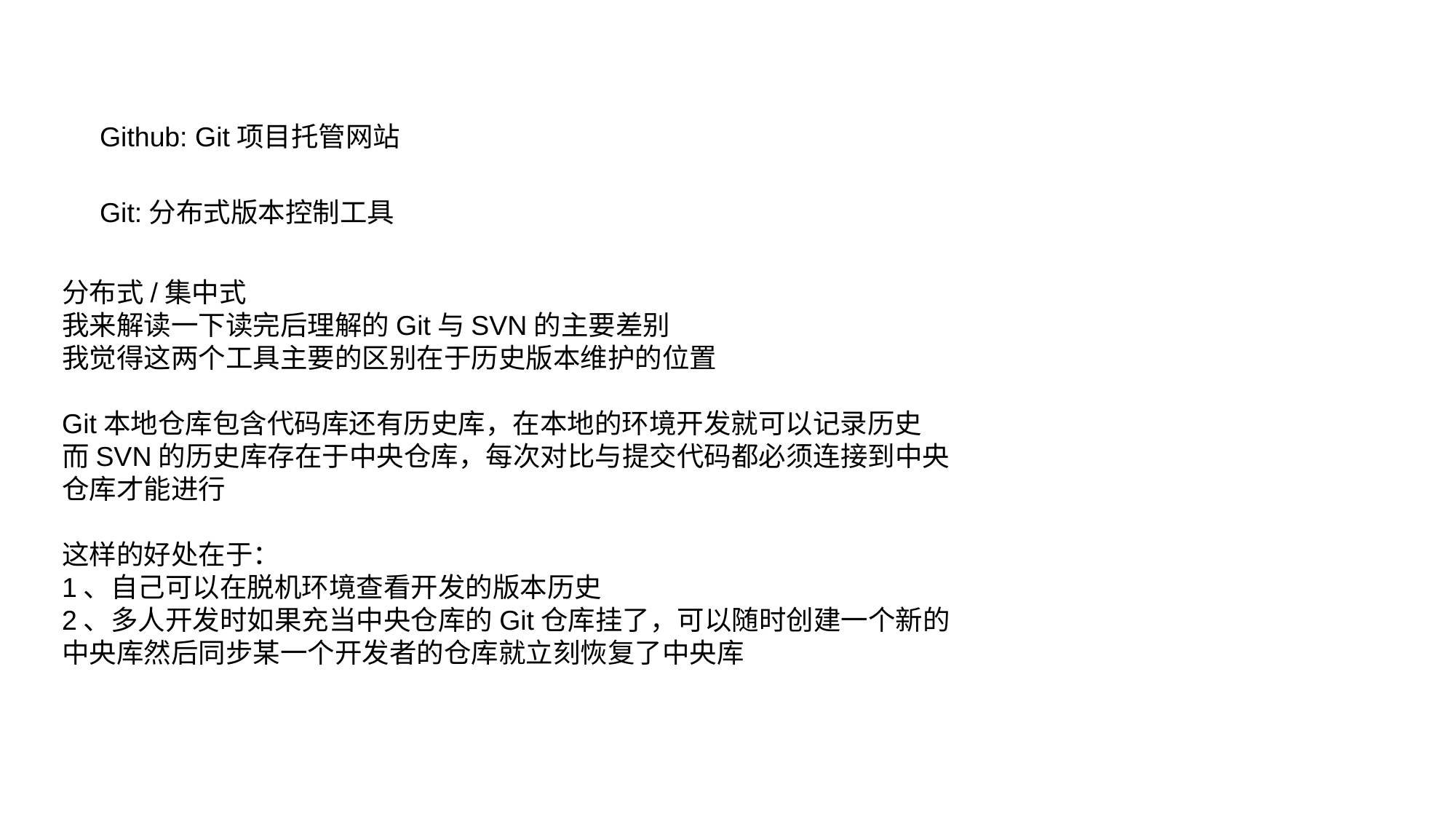

Github: Git项目托管网站
Git:分布式版本控制工具
分布式/集中式
我来解读一下读完后理解的Git与SVN的主要差别
我觉得这两个工具主要的区别在于历史版本维护的位置

Git本地仓库包含代码库还有历史库，在本地的环境开发就可以记录历史
而SVN的历史库存在于中央仓库，每次对比与提交代码都必须连接到中央仓库才能进行

这样的好处在于：
1、自己可以在脱机环境查看开发的版本历史
2、多人开发时如果充当中央仓库的Git仓库挂了，可以随时创建一个新的中央库然后同步某一个开发者的仓库就立刻恢复了中央库